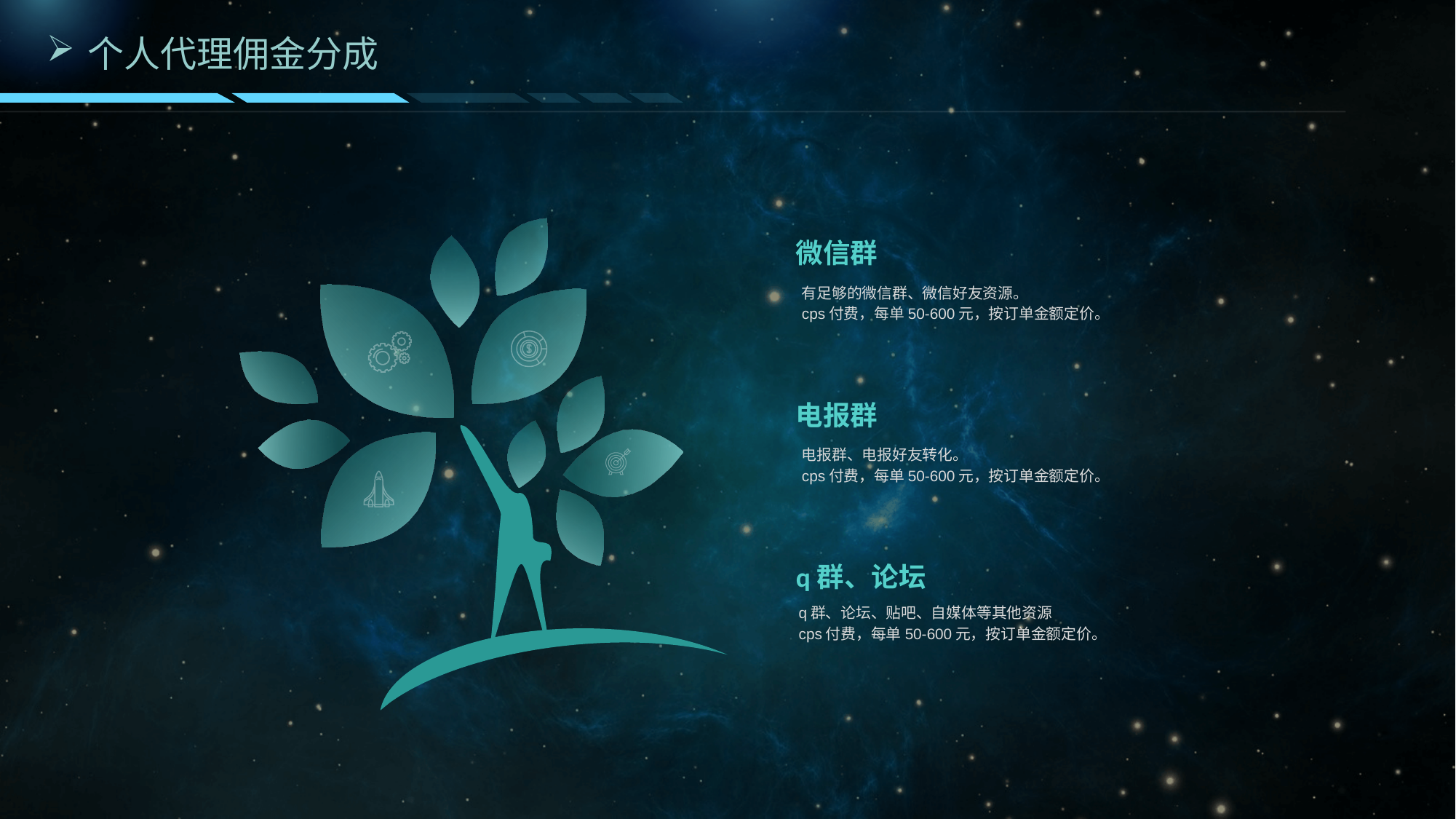

个人代理佣金分成

微信群
有足够的微信群、微信好友资源。
cps付费，每单50-600元，按订单金额定价。

电报群
电报群、电报好友转化。
cps付费，每单50-600元，按订单金额定价。

q群、论坛
q群、论坛、贴吧、自媒体等其他资源
cps付费，每单50-600元，按订单金额定价。